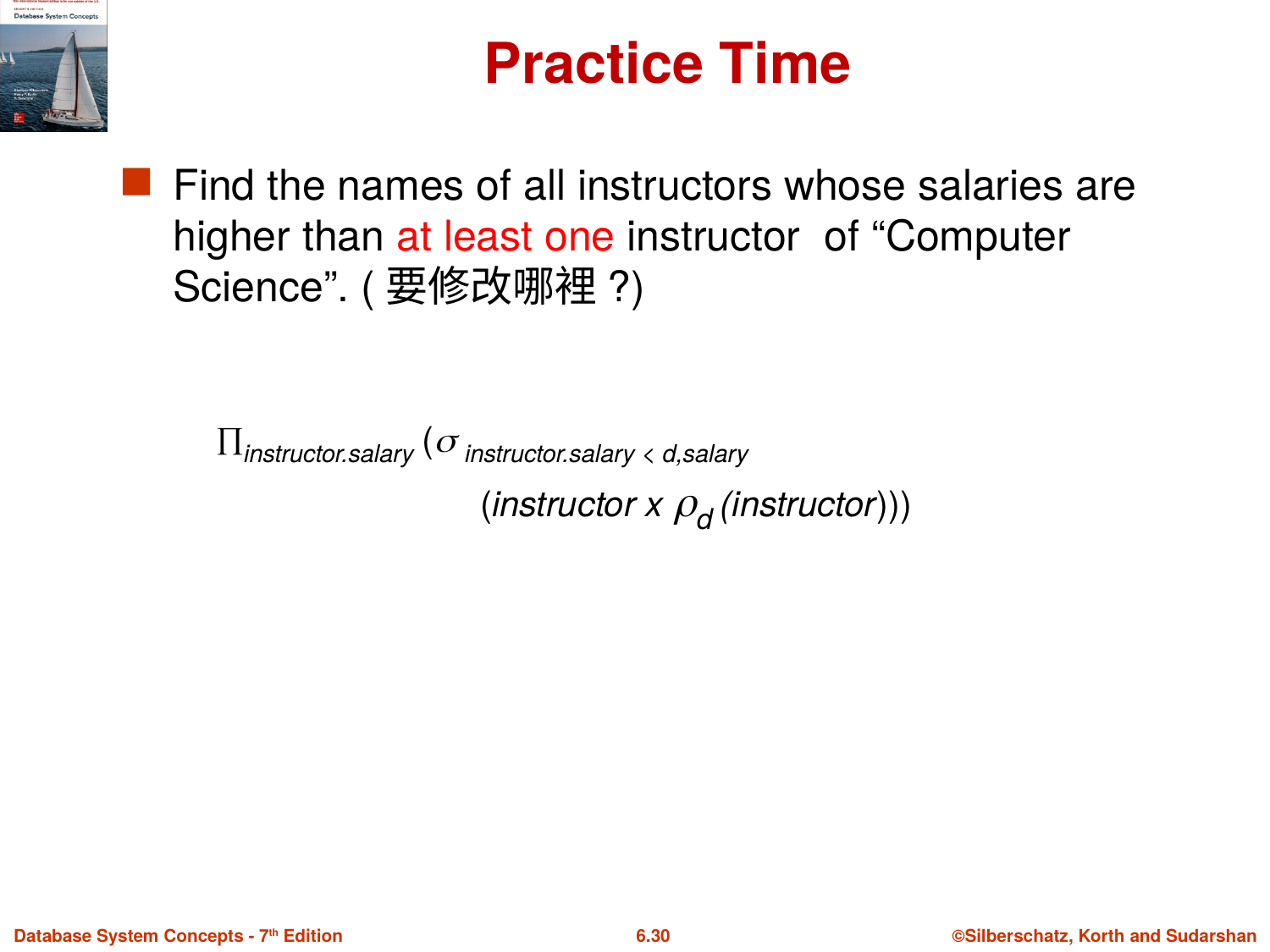

# Practice Time
Find the names of all instructors whose salaries are higher than at least one instructor  of “Computer Science”. (要修改哪裡?)
∏instructor.salary (σ instructor.salary < d,salary
                                       (instructor x ρd (instructor)))